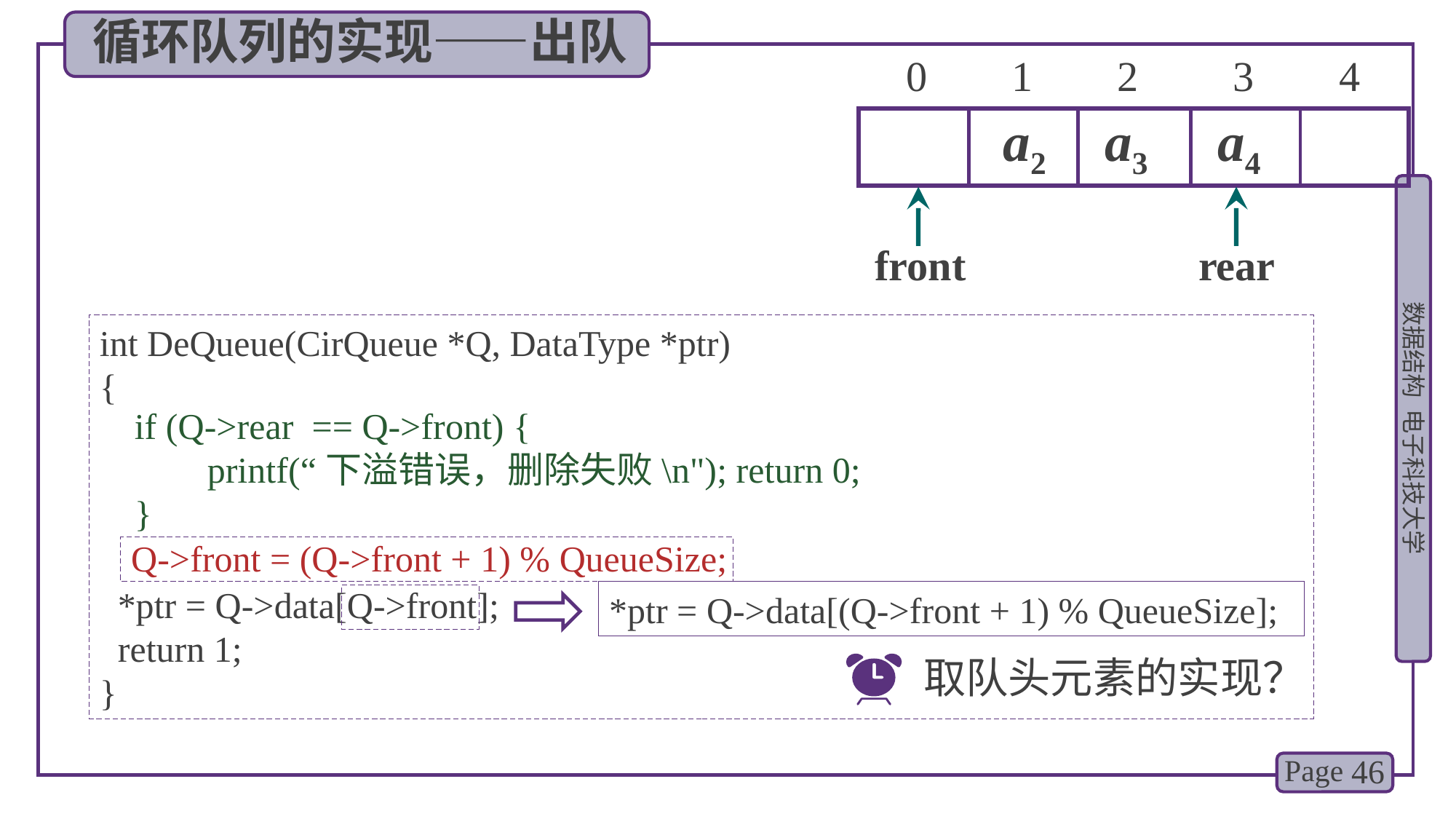

循环队列的实现——出队

0        1        2         3        4
a2
a3
a4

front

rear
int DeQueue(CirQueue *Q, DataType *ptr)
{

  *ptr = Q->data[Q->front];
  return 1;
}
if (Q->rear  == Q->front) {
        printf(“下溢错误，删除失败\n"); return 0;
}
Q->front = (Q->front + 1) % QueueSize;

*ptr = Q->data[(Q->front + 1) % QueueSize];

取队头元素的实现？